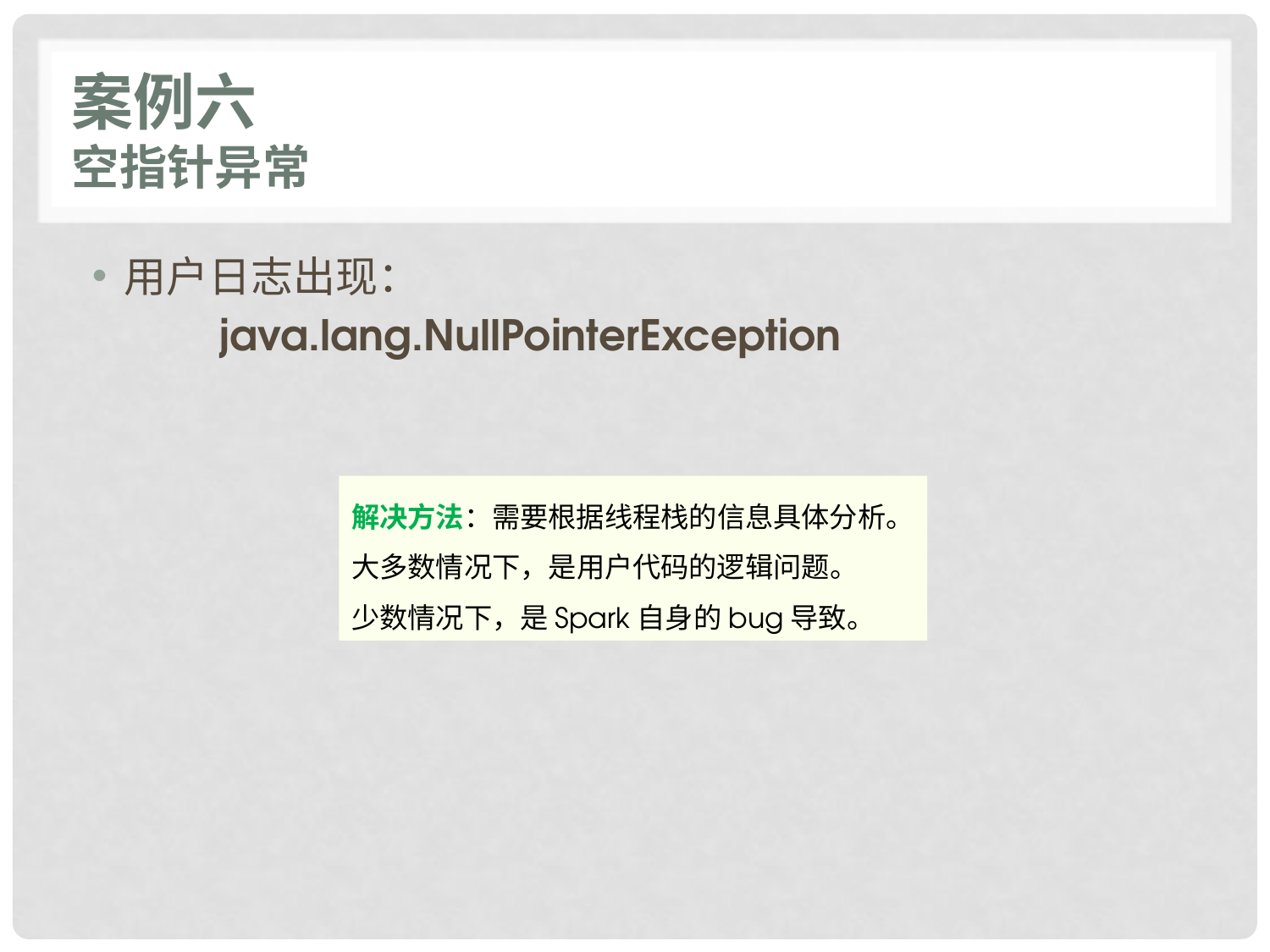

# 案例六 空指针异常
用户日志出现：
	java.lang.NullPointerException
解决方法：需要根据线程栈的信息具体分析。
大多数情况下，是用户代码的逻辑问题。
少数情况下，是Spark自身的bug导致。